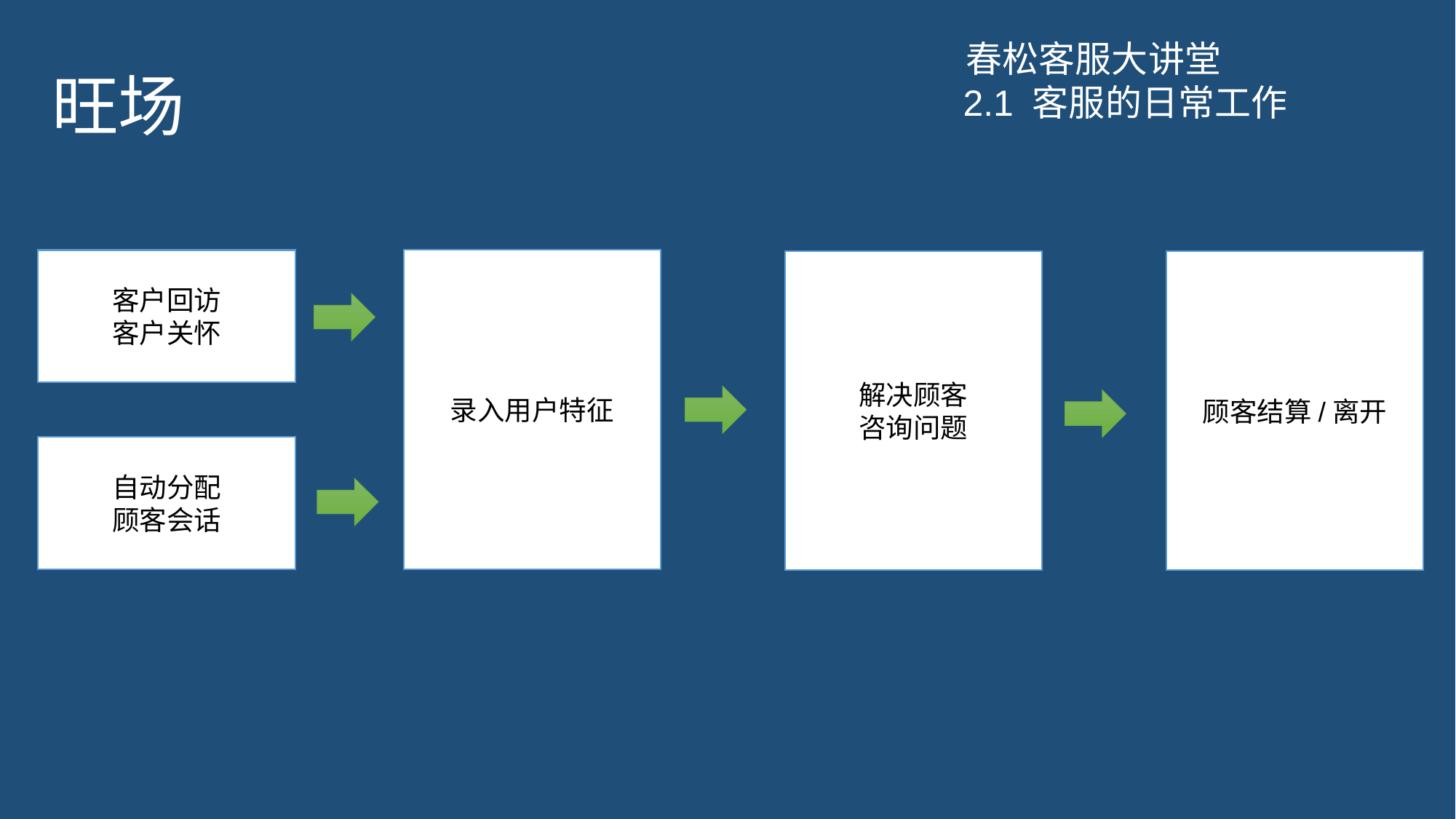

# 旺场
春松客服大讲堂
2.1 客服的日常工作
客户回访
客户关怀
录入用户特征
解决顾客
咨询问题
顾客结算/离开

自动分配
顾客会话